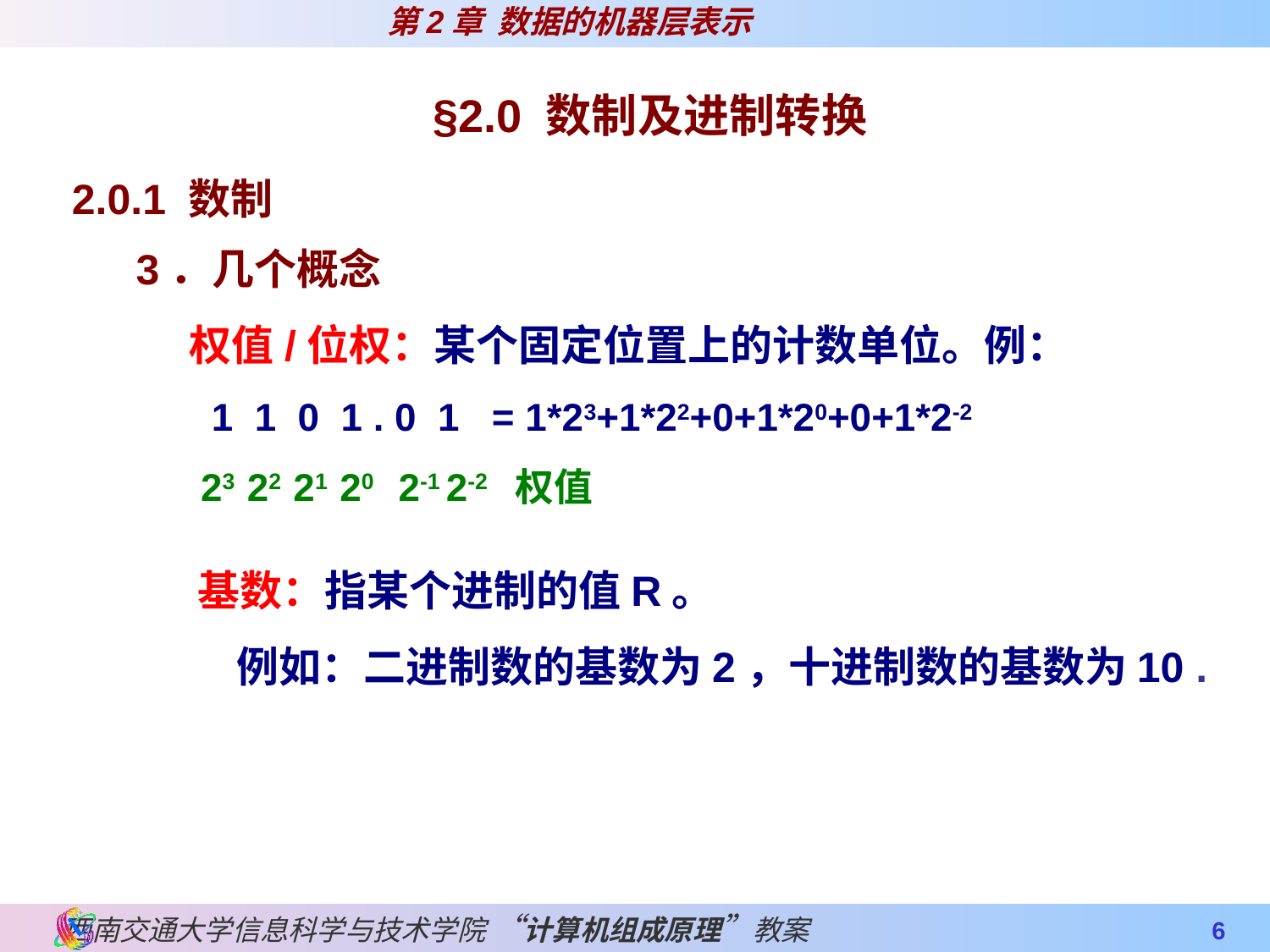

§2.0 数制及进制转换
 2.0.1 数制
3．几个概念
     权值/位权：某个固定位置上的计数单位。例：
       1  1  0  1 . 0  1   = 1*23+1*22+0+1*20+0+1*2-2
      23  22  21  20    2-1 2-2   权值
基数：指某个进制的值R。
   例如：二进制数的基数为2，十进制数的基数为10 .